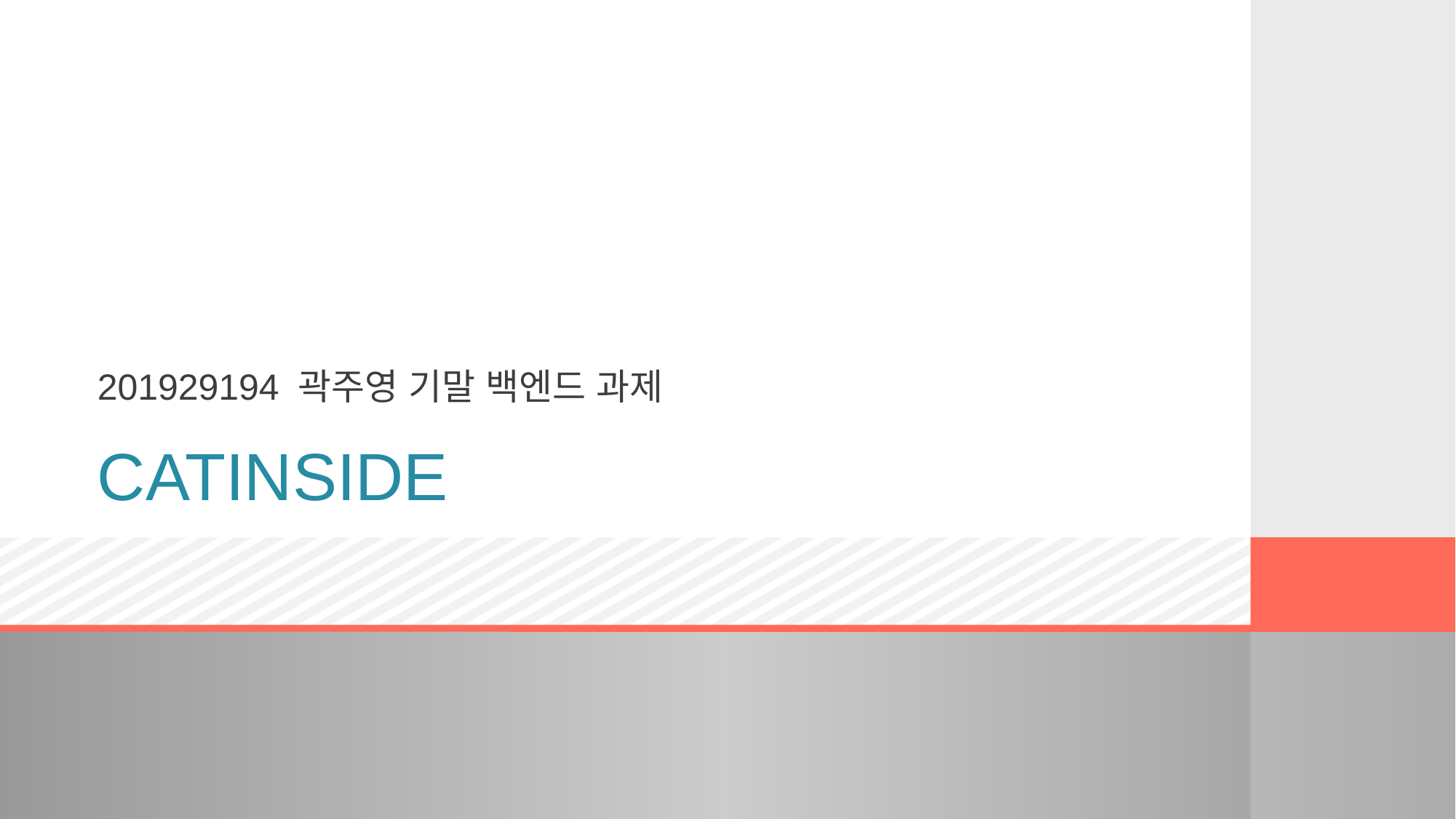

201929194 곽주영 기말 백엔드 과제
# CATINSIDE